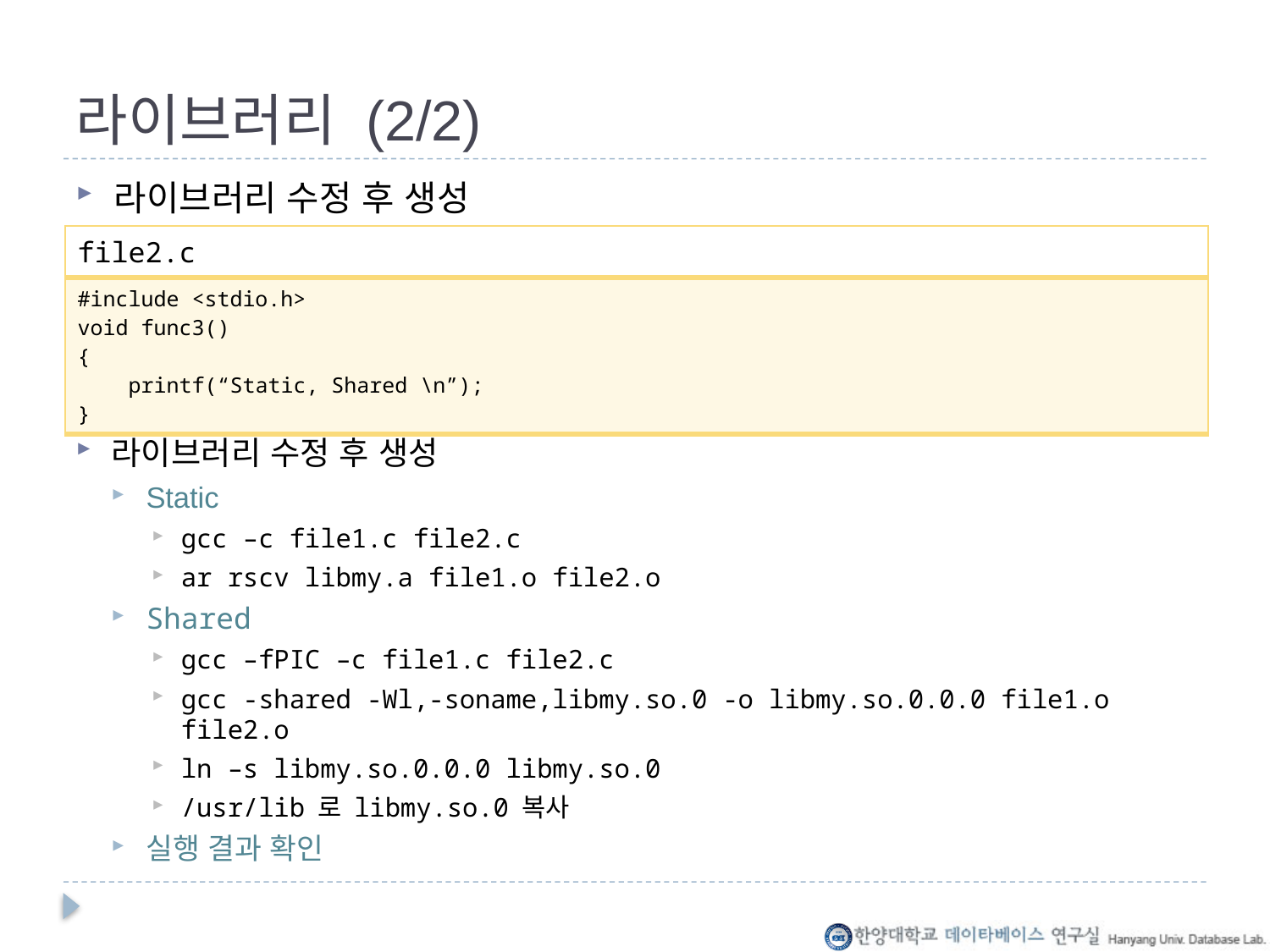

# 라이브러리 (2/2)
라이브러리 수정 후 생성
| file2.c |
| --- |
| #include <stdio.h> void func3() { printf(“Static, Shared \n”); } |
라이브러리 수정 후 생성
Static
gcc –c file1.c file2.c
ar rscv libmy.a file1.o file2.o
Shared
gcc –fPIC –c file1.c file2.c
gcc -shared -Wl,-soname,libmy.so.0 -o libmy.so.0.0.0 file1.o file2.o
ln –s libmy.so.0.0.0 libmy.so.0
/usr/lib 로 libmy.so.0 복사
실행 결과 확인